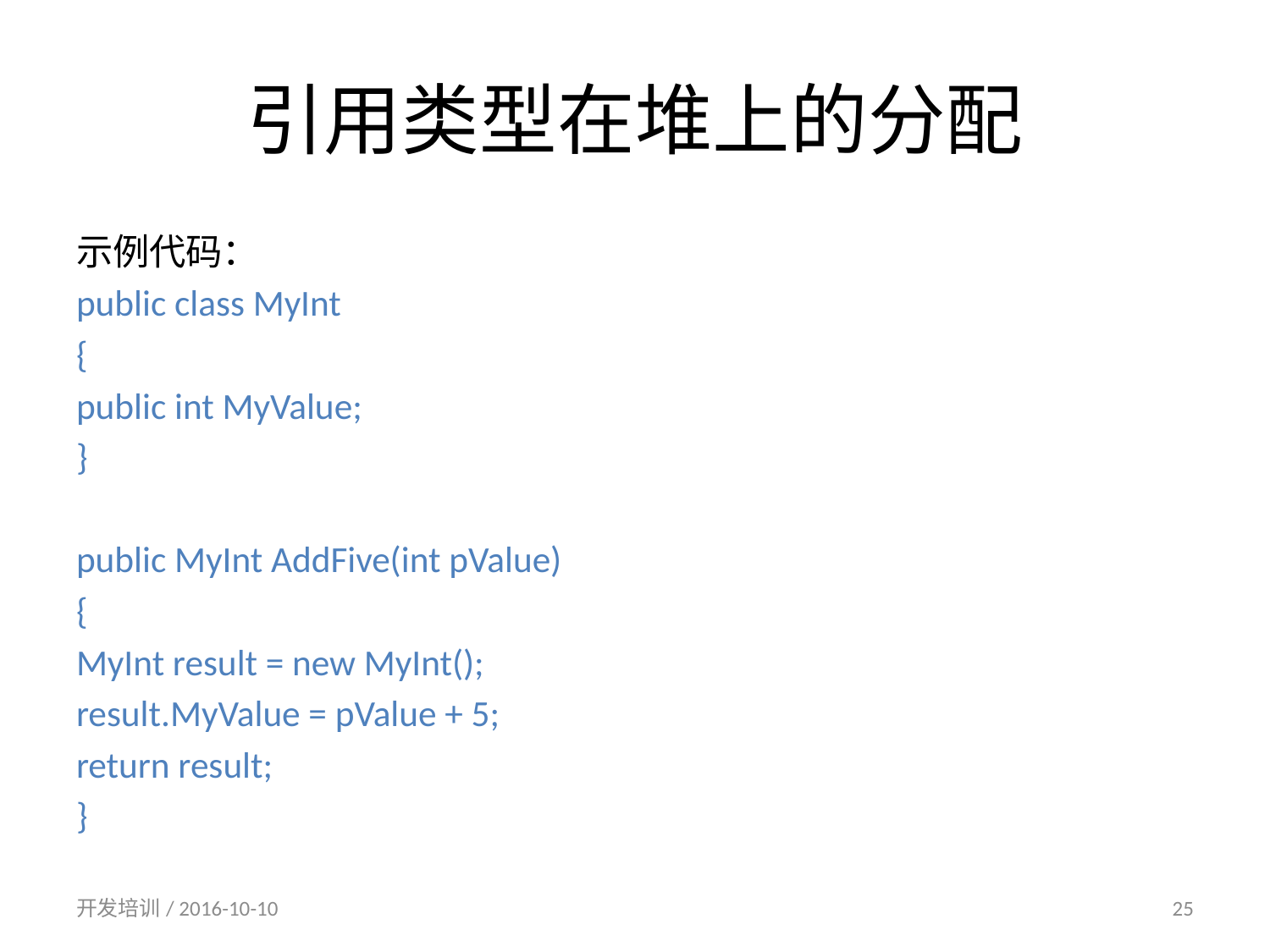

# 引用类型在堆上的分配
示例代码：
public class MyInt
{
public int MyValue;
}

public MyInt AddFive(int pValue)
{
MyInt result = new MyInt();
result.MyValue = pValue + 5;
return result;
}

开发培训/ 2016-10-10
25